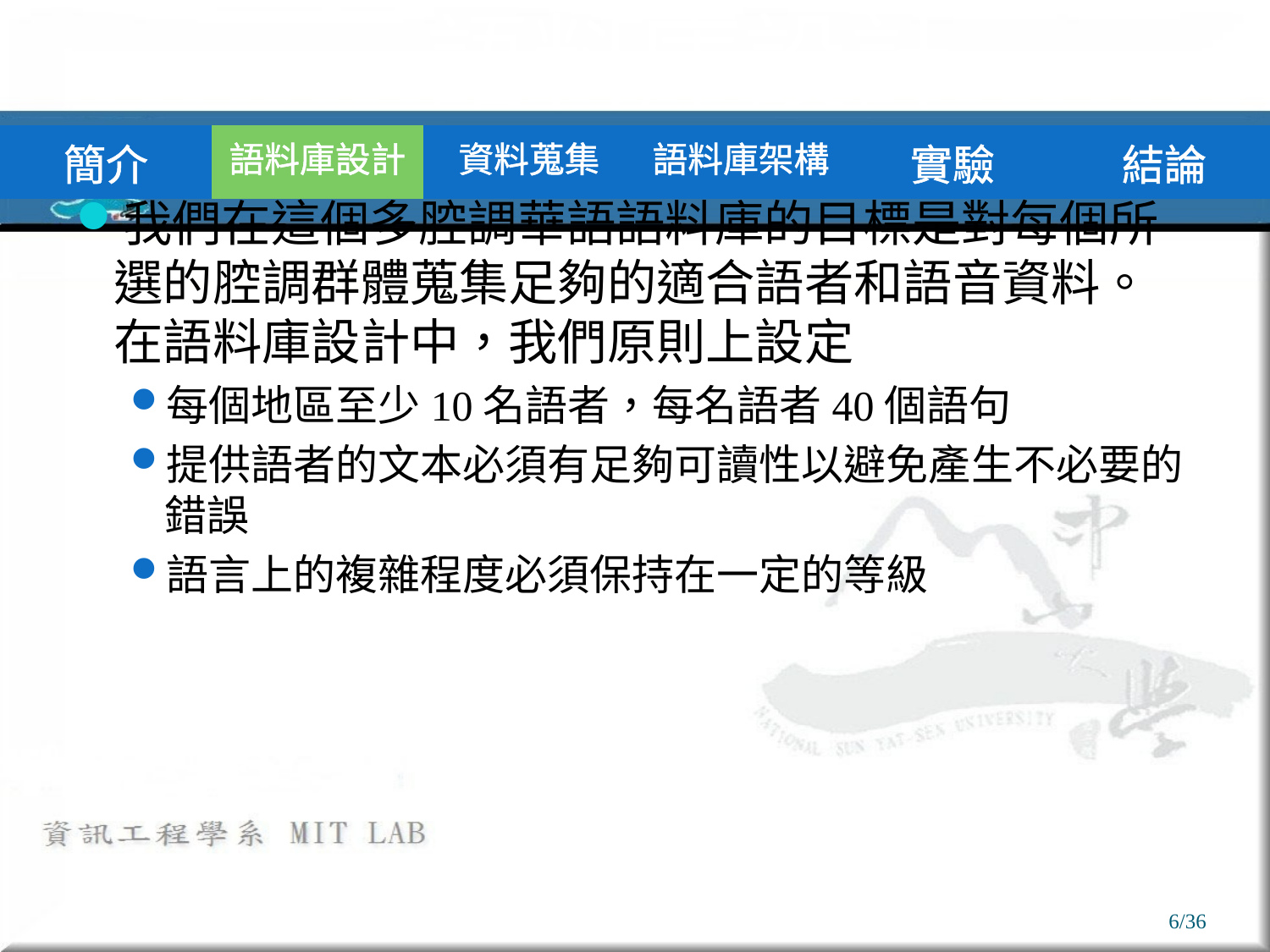

# 語料庫設計
| 簡介 | 語料庫設計 | 資料蒐集 | 語料庫架構 | 實驗 | 結論 |
| --- | --- | --- | --- | --- | --- |
我們在這個多腔調華語語料庫的目標是對每個所選的腔調群體蒐集足夠的適合語者和語音資料。在語料庫設計中，我們原則上設定
每個地區至少10名語者，每名語者40個語句
提供語者的文本必須有足夠可讀性以避免產生不必要的錯誤
語言上的複雜程度必須保持在一定的等級
6/36